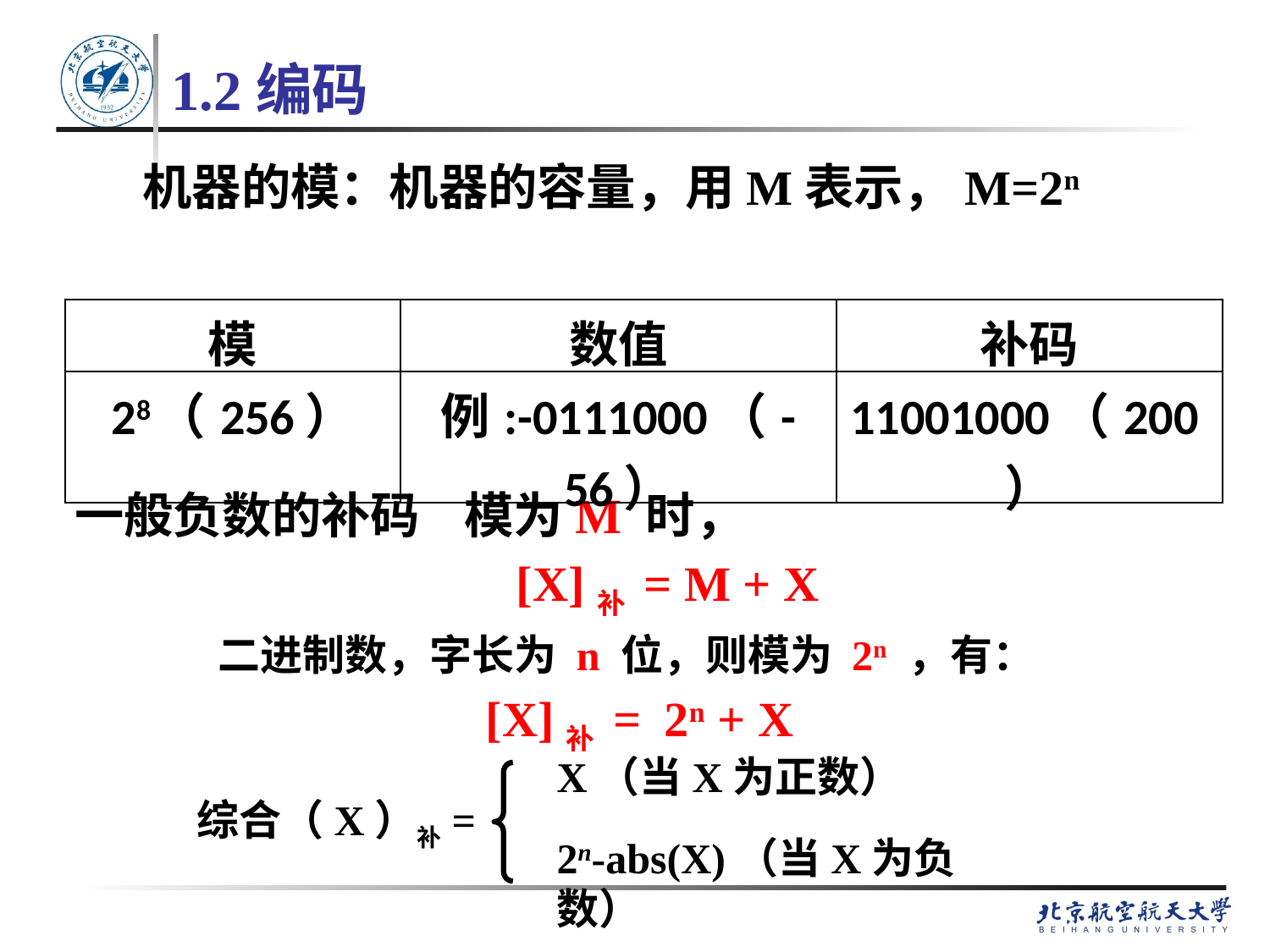

1.2编码
机器的模：机器的容量，用M表示，M=2n
| 模 | 数值 | 补码 |
| --- | --- | --- |
| 28（256） | 例:-0111000（-56） | 11001000（200） |
一般负数的补码    模为M 时，
                                    [X]补 = M + X
              二进制数，字长为 n 位，则模为 2n ，有：
                                                                   [X]补 =  2n + X
X（当X为正数）

综合（X）补=
2n-abs(X)（当X为负数）
25